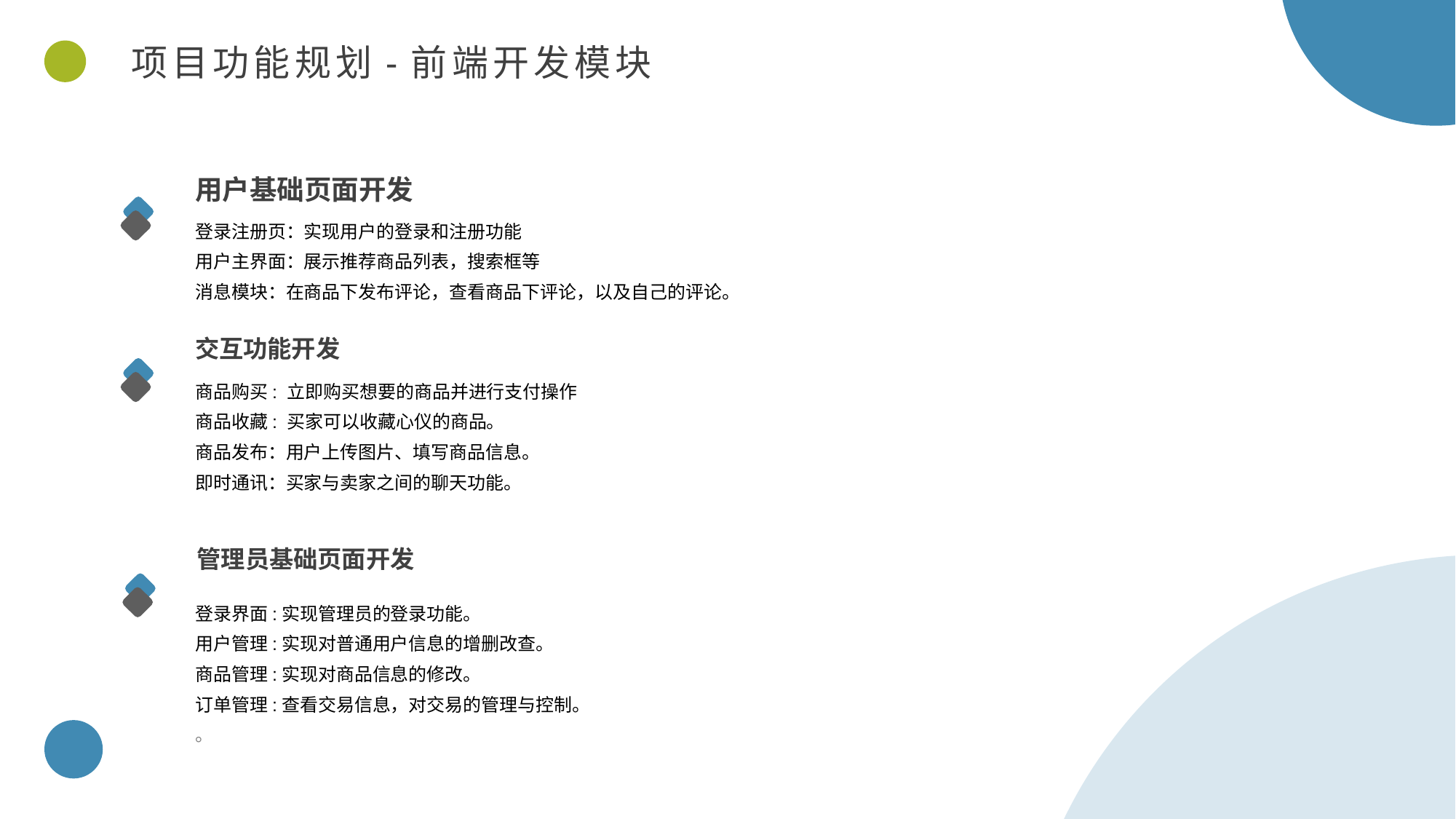

项目功能规划-前端开发模块

用户基础页面开发

登录注册页：实现用户的登录和注册功能
用户主界面：展示推荐商品列表，搜索框等
消息模块：在商品下发布评论，查看商品下评论，以及自己的评论。
交互功能开发

商品购买: 立即购买想要的商品并进行支付操作
商品收藏: 买家可以收藏心仪的商品。
商品发布：用户上传图片、填写商品信息。
即时通讯：买家与卖家之间的聊天功能。

管理员基础页面开发

请在此处添加具体内容。
登录界面:实现管理员的登录功能。
用户管理:实现对普通用户信息的增删改查。
商品管理:实现对商品信息的修改。
订单管理:查看交易信息，对交易的管理与控制。
。